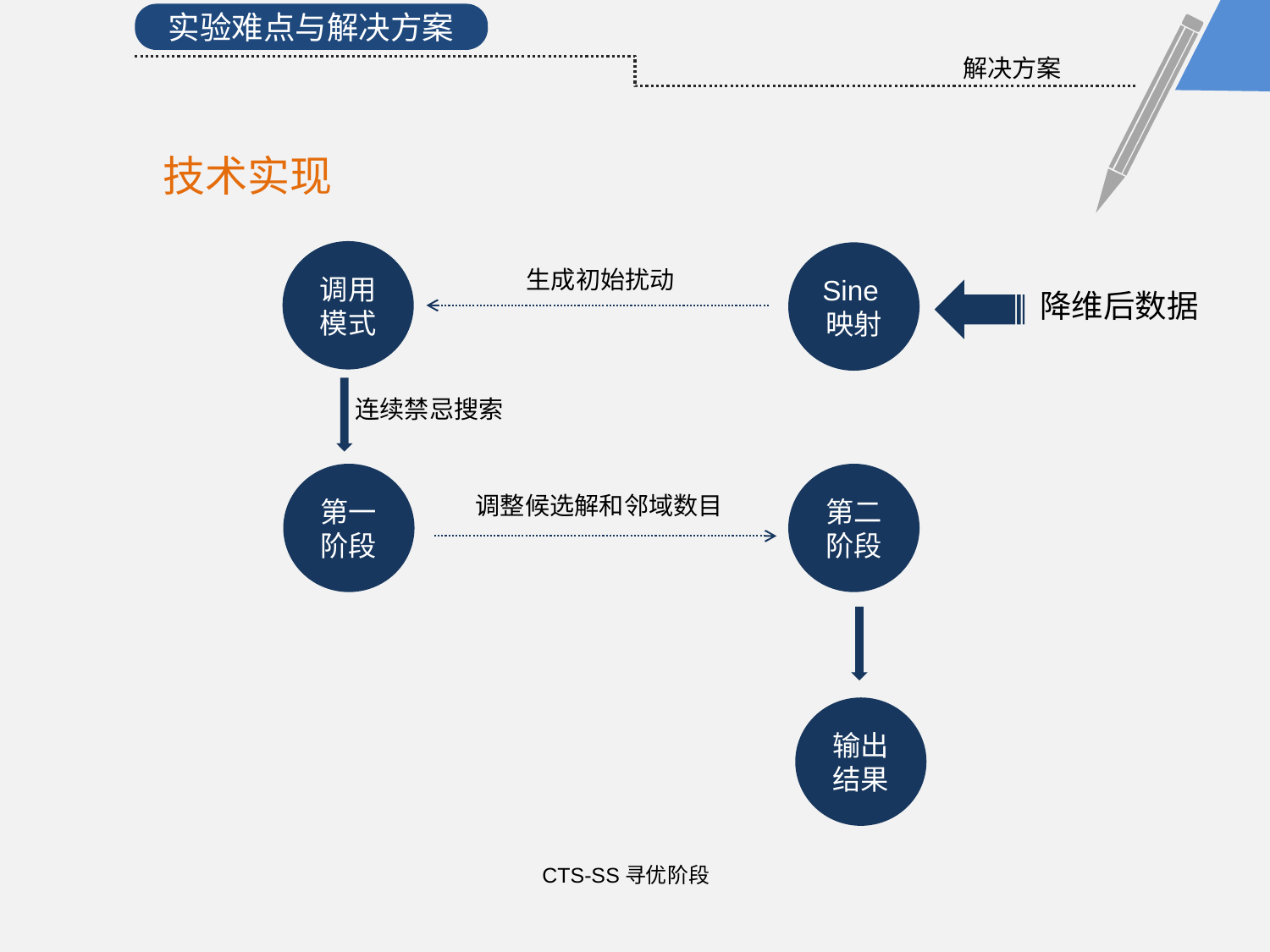

实验难点与解决方案

解决方案
技术实现
调用模式
Sine映射
生成初始扰动

降维后数据

连续禁忌搜索
第一阶段
第二阶段
调整候选解和邻域数目

输出结果
CTS-SS寻优阶段